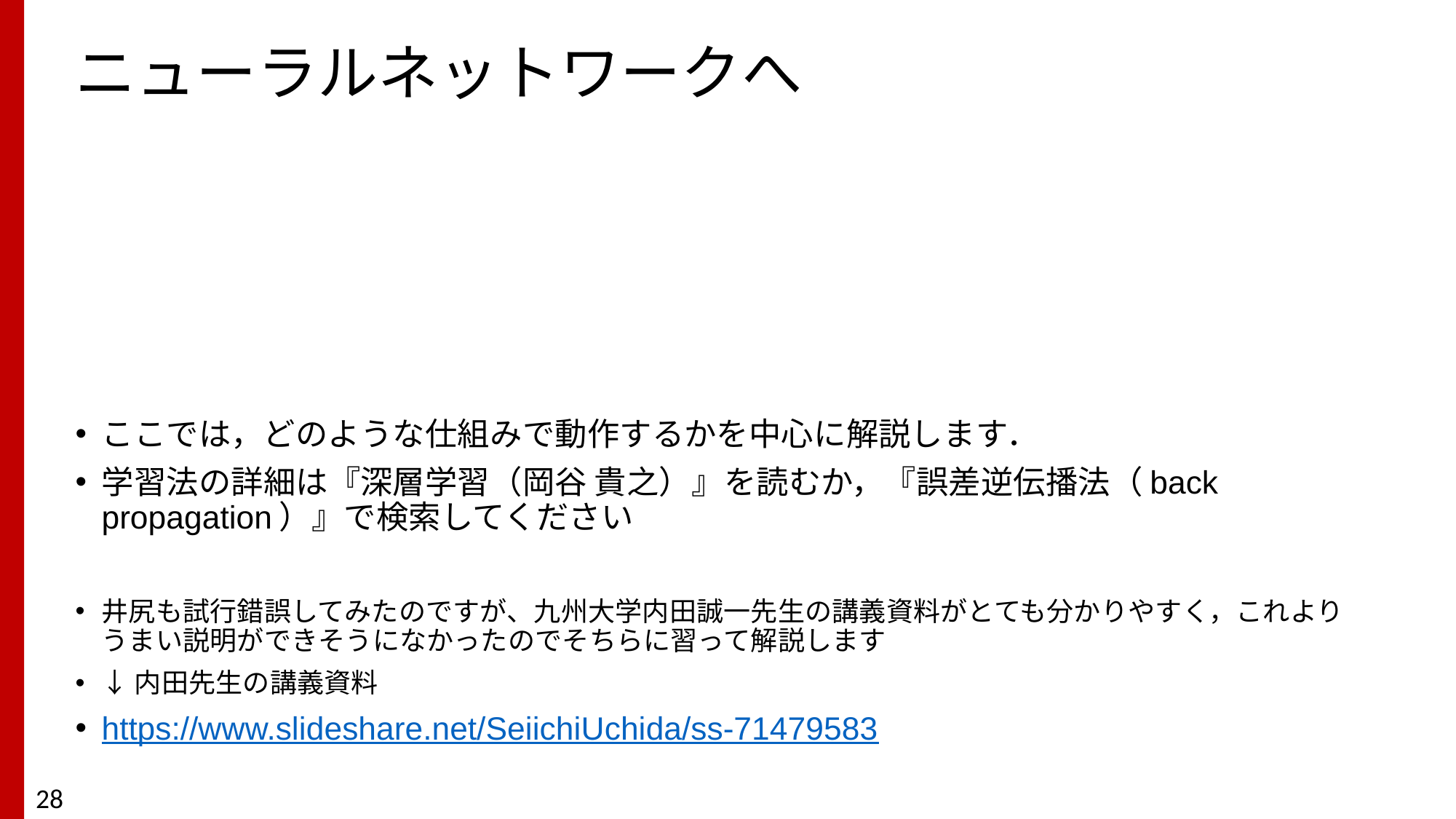

# ニューラルネットワークへ
ここでは，どのような仕組みで動作するかを中心に解説します．
学習法の詳細は『深層学習（岡谷 貴之）』を読むか，『誤差逆伝播法（back propagation）』で検索してください

井尻も試行錯誤してみたのですが、九州大学内田誠一先生の講義資料がとても分かりやすく，これよりうまい説明ができそうになかったのでそちらに習って解説します
↓内田先生の講義資料
https://www.slideshare.net/SeiichiUchida/ss-71479583

28